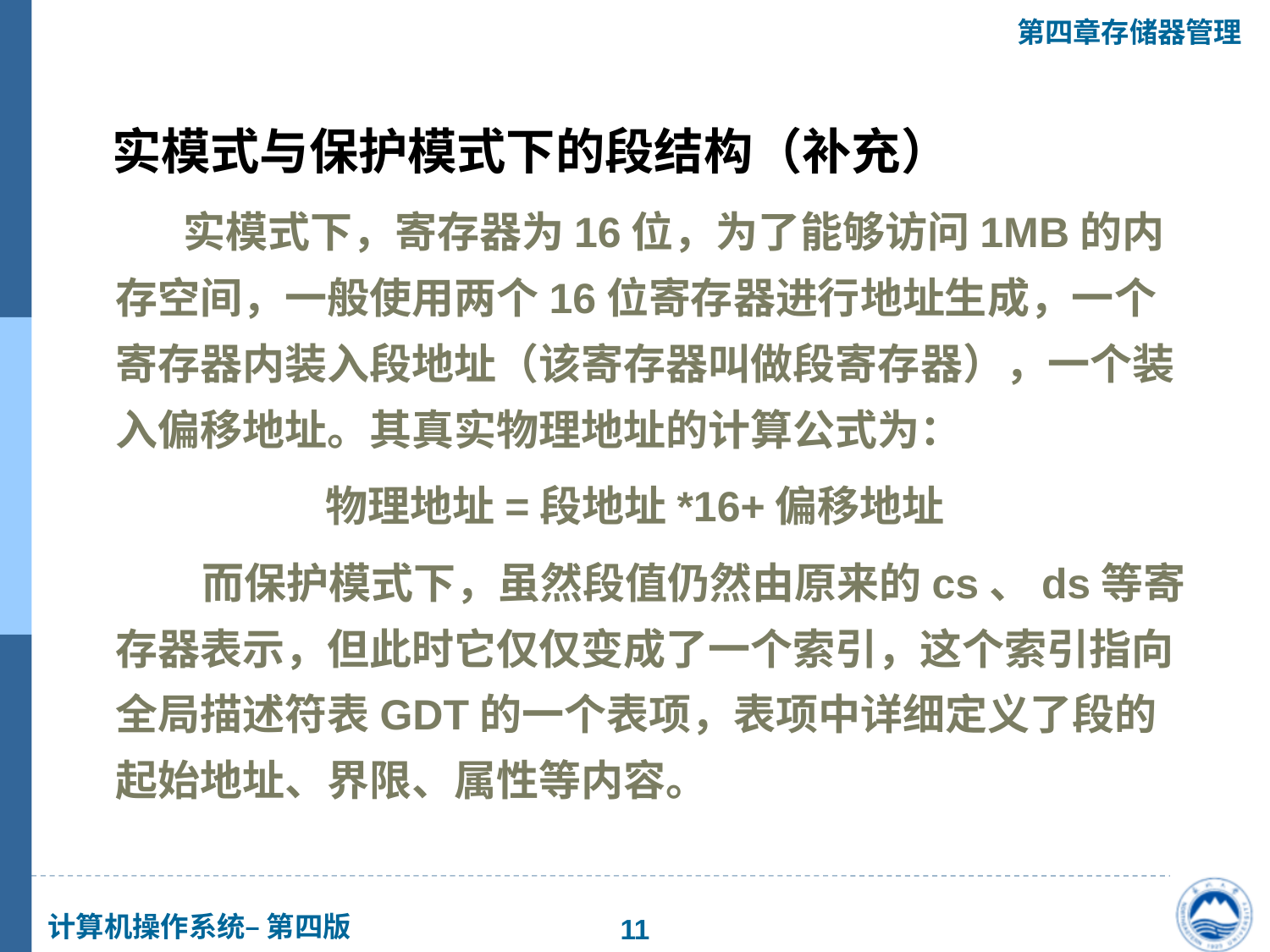

实模式与保护模式下的段结构（补充）
          实模式下，寄存器为16位，为了能够访问1MB的内存空间，一般使用两个16位寄存器进行地址生成，一个寄存器内装入段地址（该寄存器叫做段寄存器），一个装入偏移地址。其真实物理地址的计算公式为：
物理地址=段地址*16+偏移地址
            而保护模式下，虽然段值仍然由原来的cs、ds等寄存器表示，但此时它仅仅变成了一个索引，这个索引指向全局描述符表GDT的一个表项，表项中详细定义了段的起始地址、界限、属性等内容。